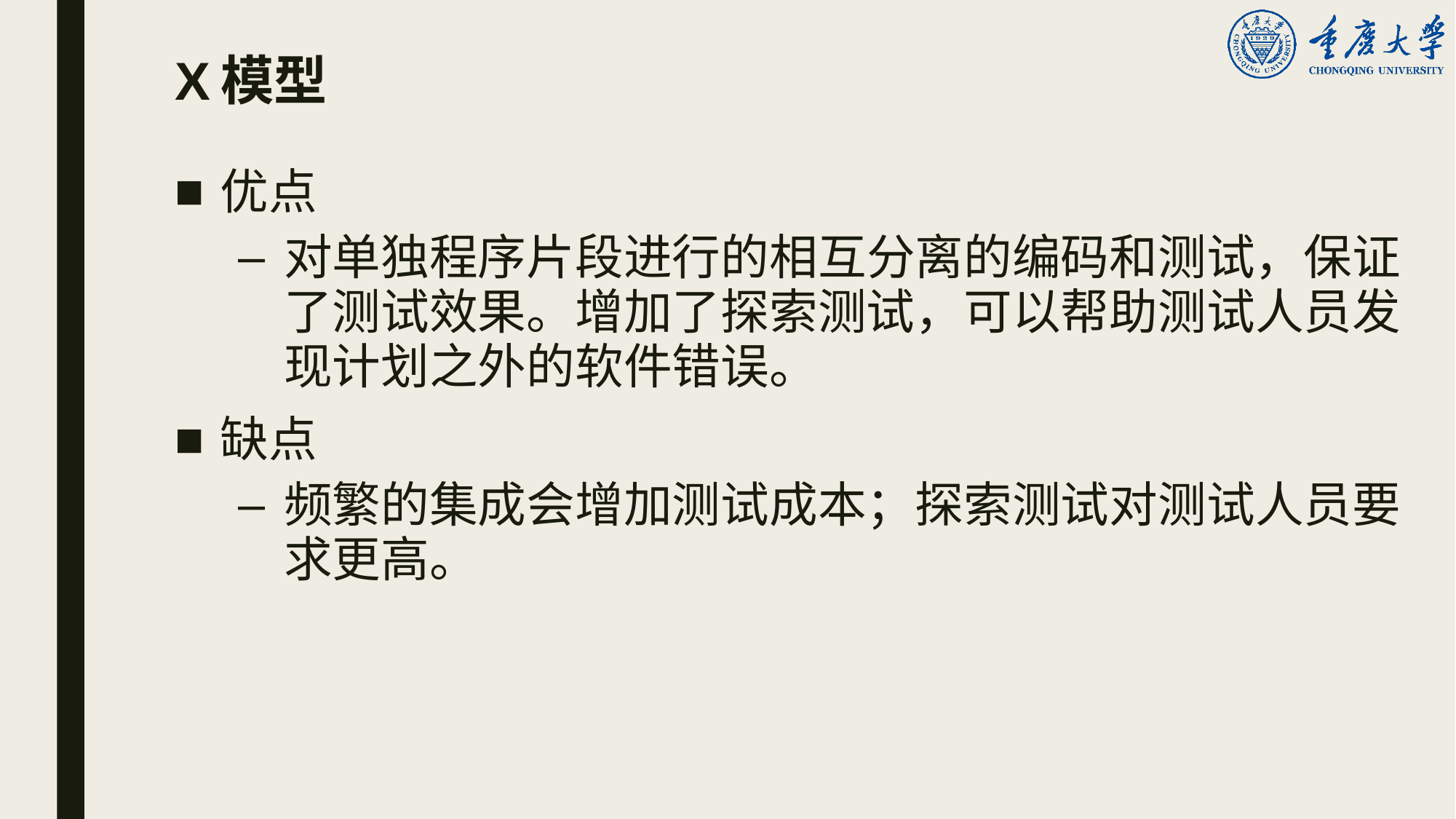

# X模型
优点
对单独程序片段进行的相互分离的编码和测试，保证了测试效果。增加了探索测试，可以帮助测试人员发现计划之外的软件错误。
缺点
频繁的集成会增加测试成本；探索测试对测试人员要求更高。